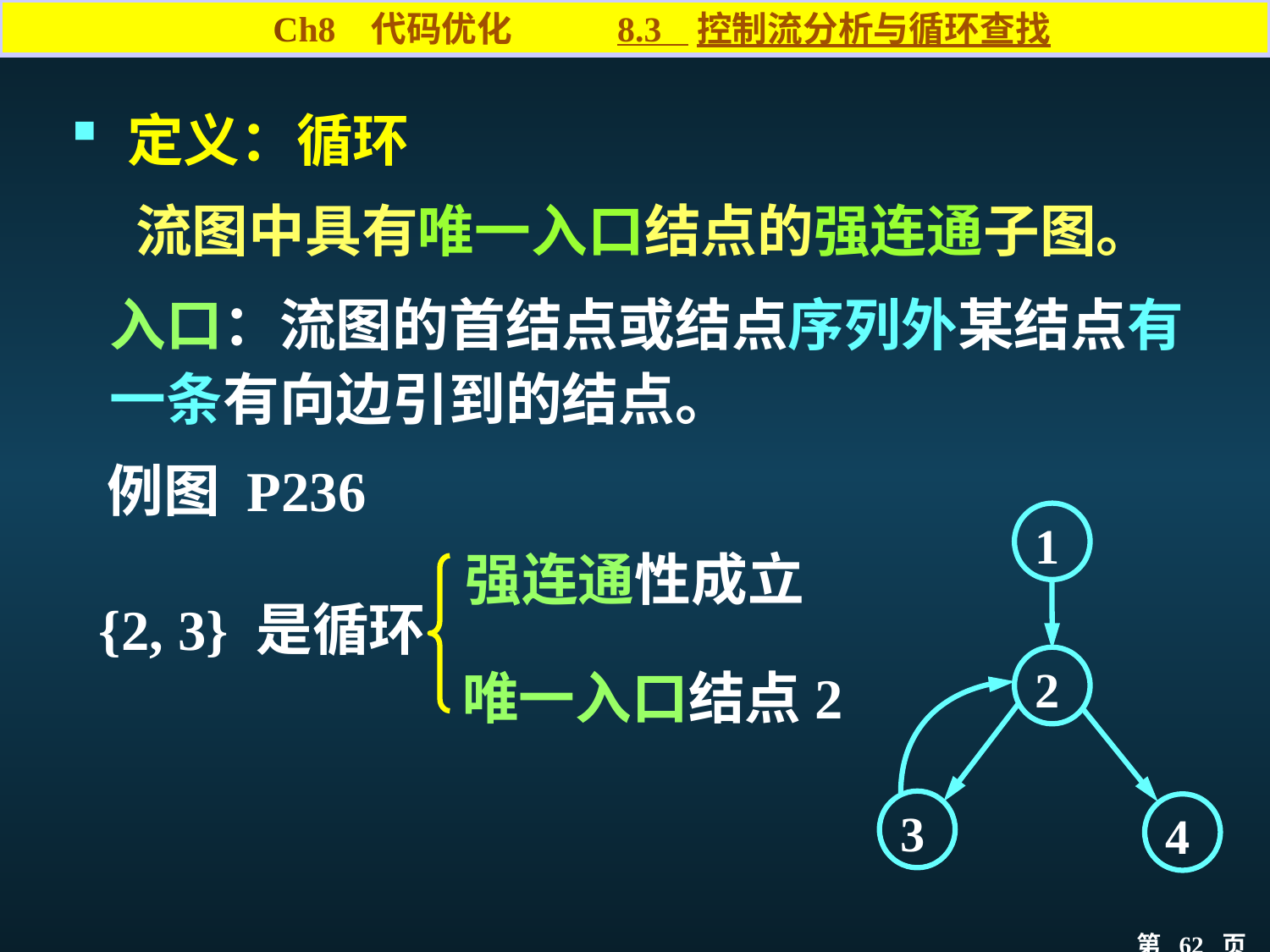

Ch8   代码优化            8.3   控制流分析与循环查找
 定义：循环
    流图中具有唯一入口结点的强连通子图。
入口：流图的首结点或结点序列外某结点有一条有向边引到的结点。
例图 P236
1

2

3
4
强连通性成立

{2, 3} 是循环
唯一入口结点2